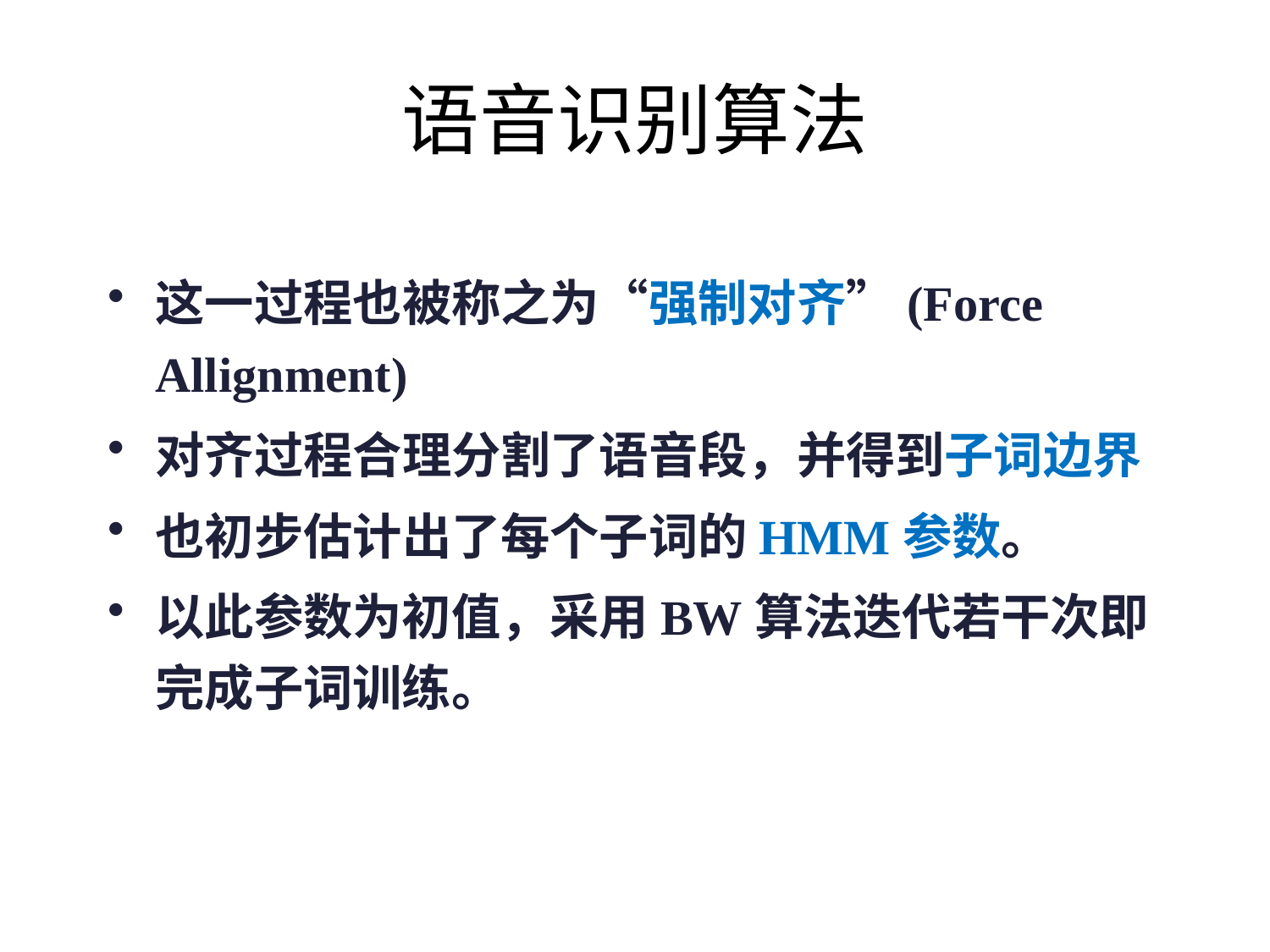

# 语音识别算法
这一过程也被称之为“强制对齐”(Force Allignment)
对齐过程合理分割了语音段，并得到子词边界
也初步估计出了每个子词的HMM参数。
以此参数为初值，采用BW算法迭代若干次即完成子词训练。